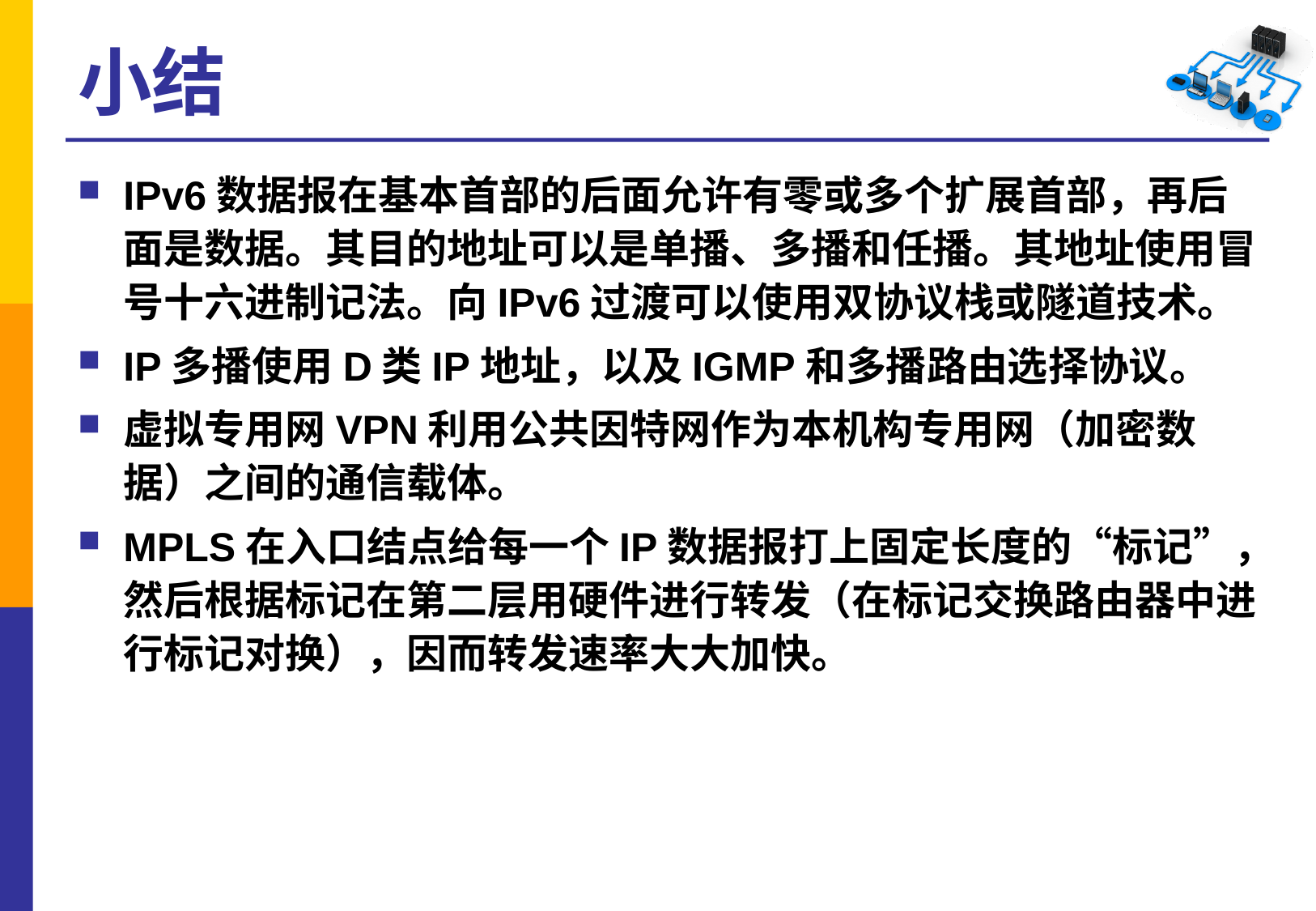

# 小结
IPv6数据报在基本首部的后面允许有零或多个扩展首部，再后面是数据。其目的地址可以是单播、多播和任播。其地址使用冒号十六进制记法。向IPv6过渡可以使用双协议栈或隧道技术。
IP多播使用D类IP地址，以及IGMP和多播路由选择协议。
虚拟专用网VPN利用公共因特网作为本机构专用网（加密数据）之间的通信载体。
MPLS在入口结点给每一个IP数据报打上固定长度的“标记”，然后根据标记在第二层用硬件进行转发（在标记交换路由器中进行标记对换），因而转发速率大大加快。